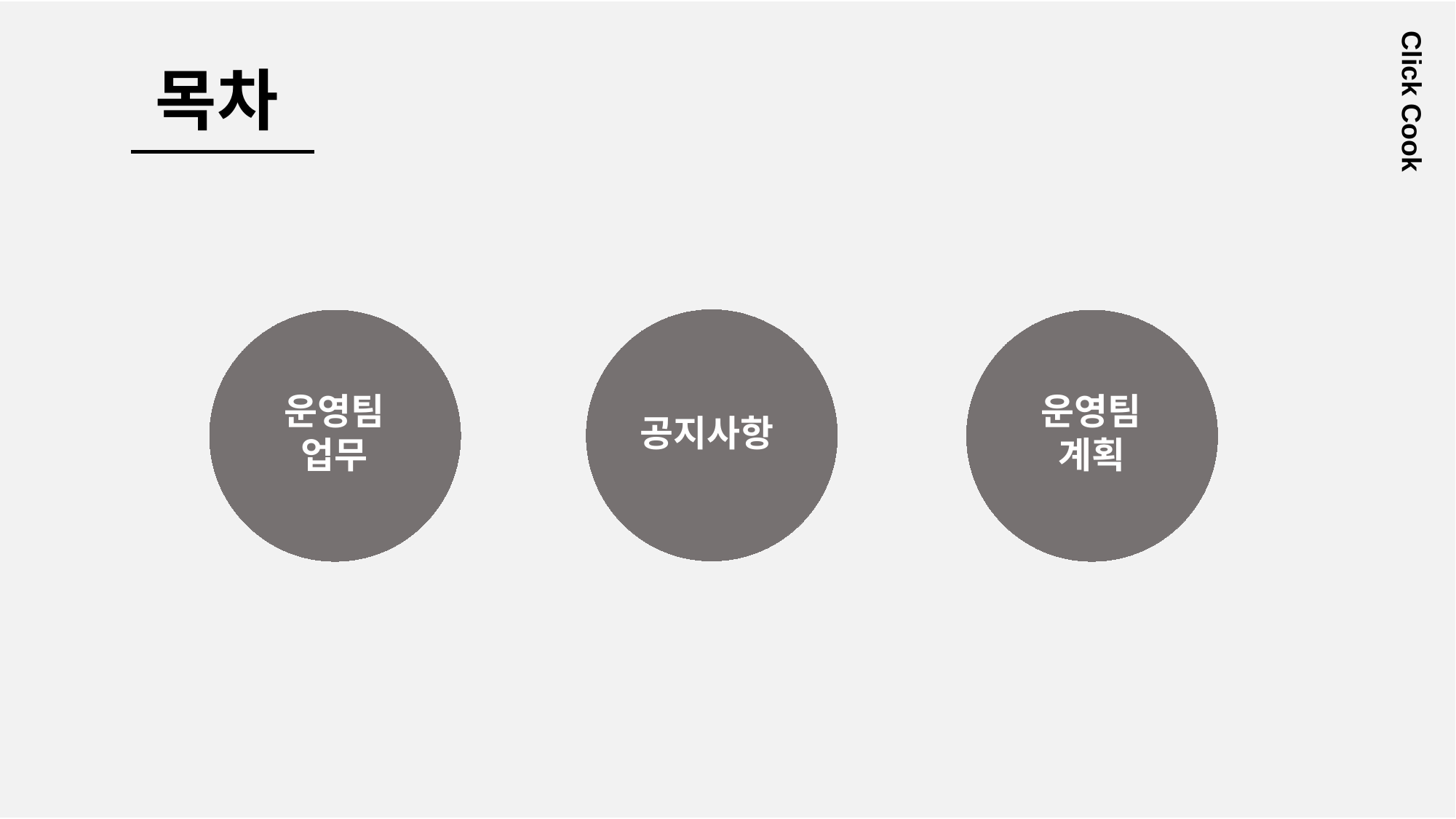

목차
Click Cook

운영팀
업무
운영팀
계획
공지사항